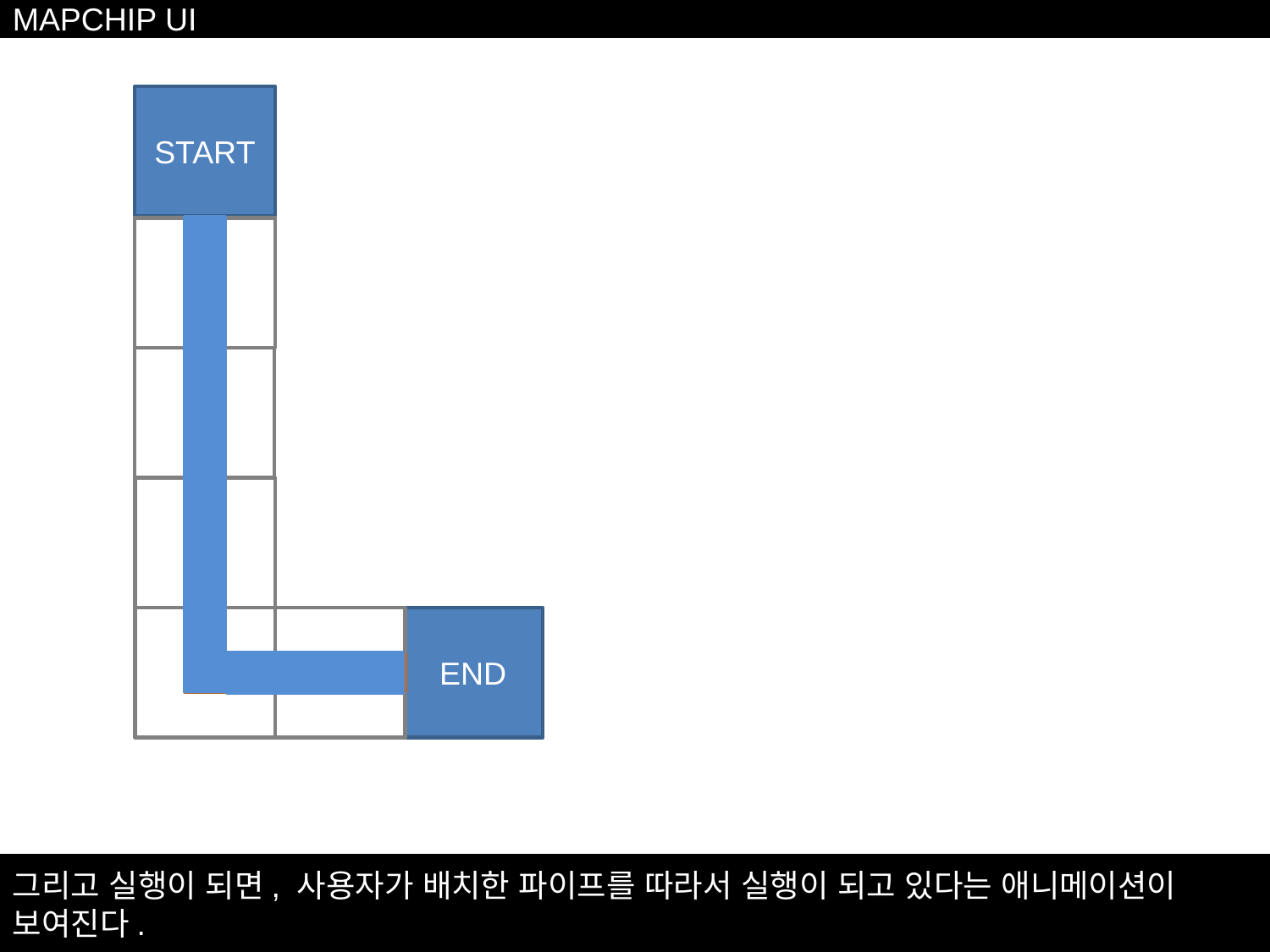

MAPCHIP UI
START

END

`

그리고 실행이 되면, 사용자가 배치한 파이프를 따라서 실행이 되고 있다는 애니메이션이 보여진다.